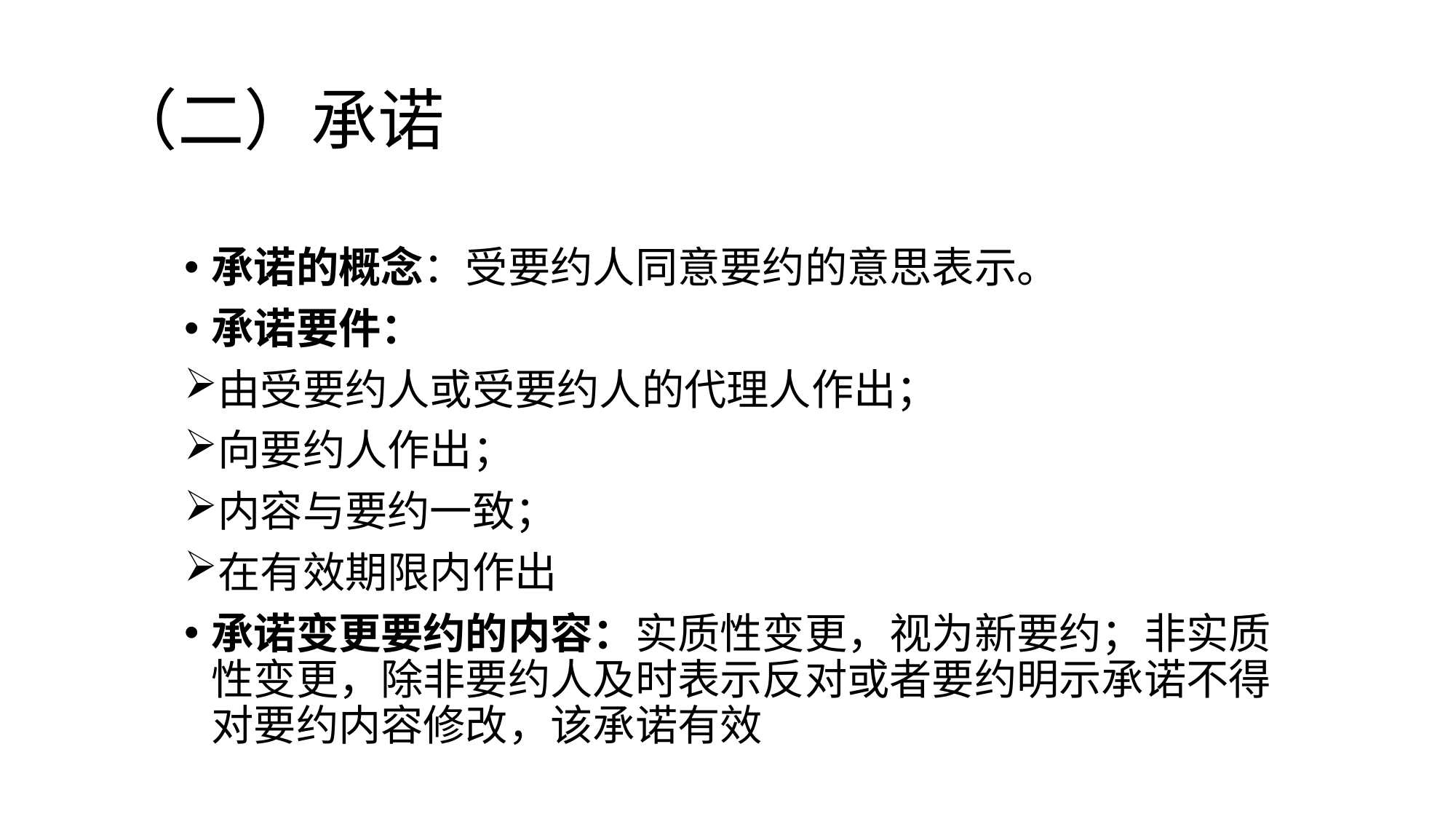

# （二）承诺
承诺的概念：受要约人同意要约的意思表示。
承诺要件：
由受要约人或受要约人的代理人作出；
向要约人作出；
内容与要约一致；
在有效期限内作出
承诺变更要约的内容：实质性变更，视为新要约；非实质性变更，除非要约人及时表示反对或者要约明示承诺不得对要约内容修改，该承诺有效